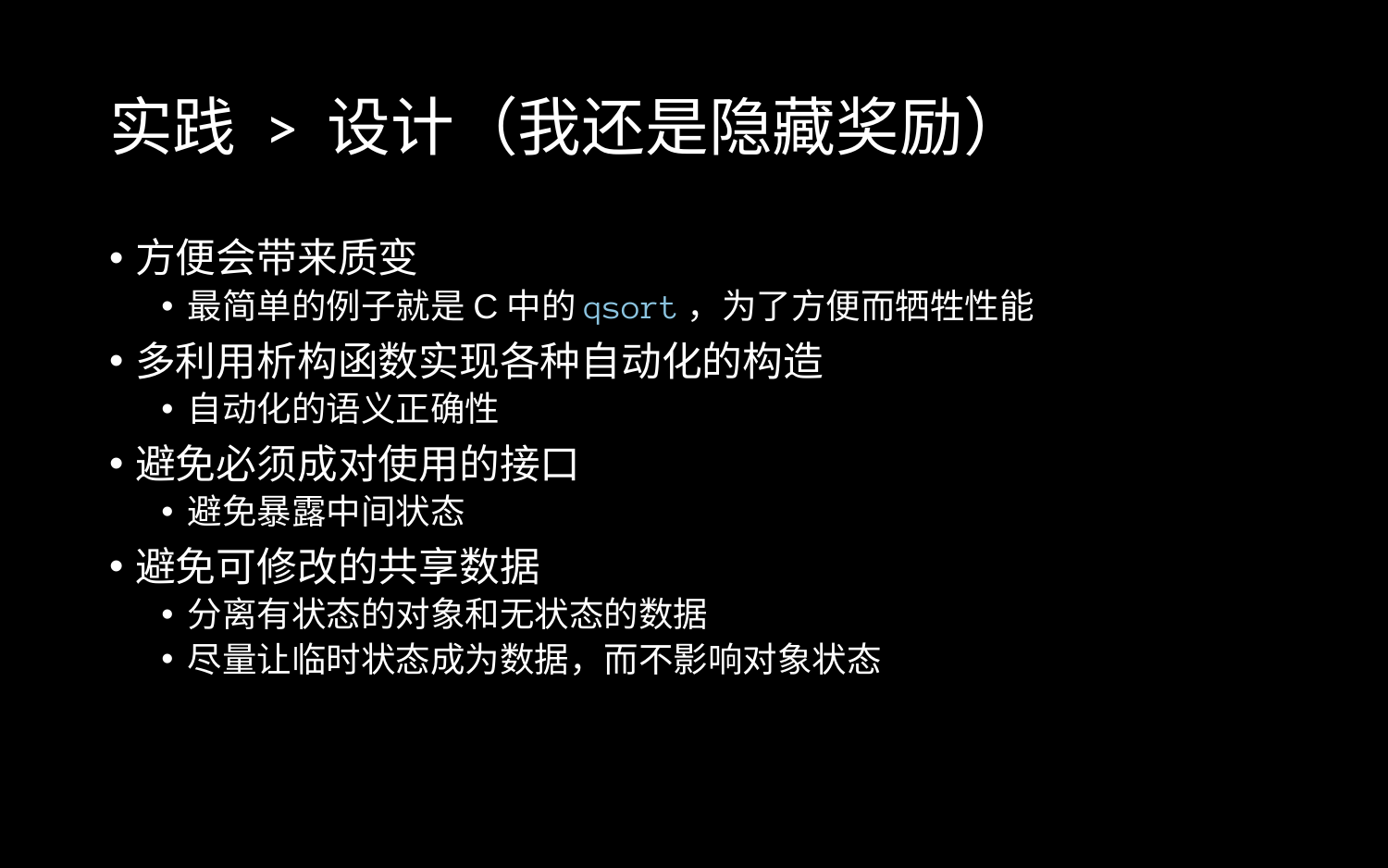

# 实践 > 设计（我还是隐藏奖励）
方便会带来质变
最简单的例子就是C中的qsort，为了方便而牺牲性能
多利用析构函数实现各种自动化的构造
自动化的语义正确性
避免必须成对使用的接口
避免暴露中间状态
避免可修改的共享数据
分离有状态的对象和无状态的数据
尽量让临时状态成为数据，而不影响对象状态